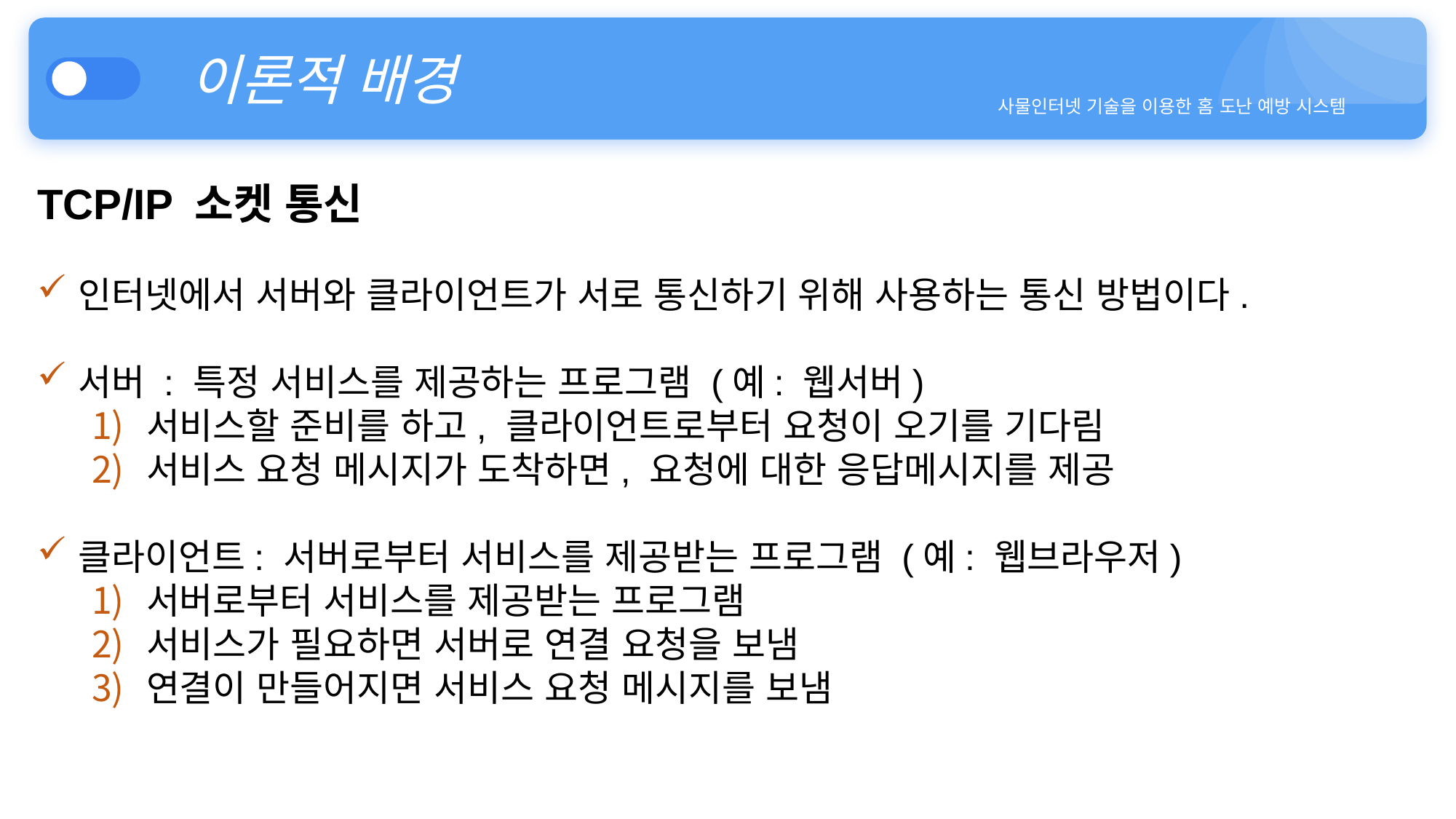

이론적 배경

사물인터넷 기술을 이용한 홈 도난 예방 시스템

TCP/IP 소켓 통신

인터넷에서 서버와 클라이언트가 서로 통신하기 위해 사용하는 통신 방법이다.

서버 : 특정 서비스를 제공하는 프로그램 (예: 웹서버)
서비스할 준비를 하고, 클라이언트로부터 요청이 오기를 기다림
서비스 요청 메시지가 도착하면, 요청에 대한 응답메시지를 제공

클라이언트: 서버로부터 서비스를 제공받는 프로그램 (예: 웹브라우저)
서버로부터 서비스를 제공받는 프로그램
서비스가 필요하면 서버로 연결 요청을 보냄
연결이 만들어지면 서비스 요청 메시지를 보냄